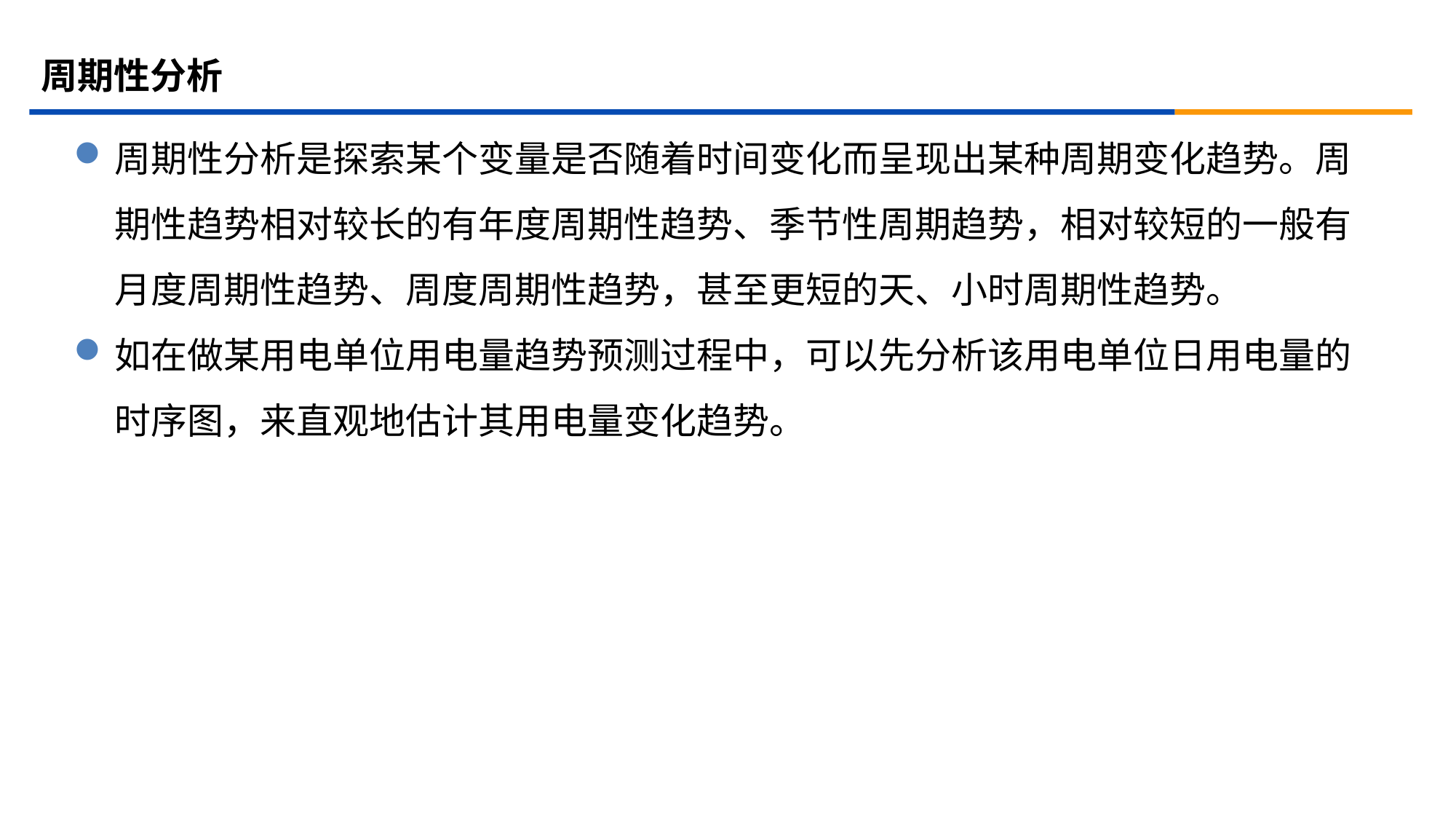

# 周期性分析
周期性分析是探索某个变量是否随着时间变化而呈现出某种周期变化趋势。周期性趋势相对较长的有年度周期性趋势、季节性周期趋势，相对较短的一般有月度周期性趋势、周度周期性趋势，甚至更短的天、小时周期性趋势。
如在做某用电单位用电量趋势预测过程中，可以先分析该用电单位日用电量的时序图，来直观地估计其用电量变化趋势。